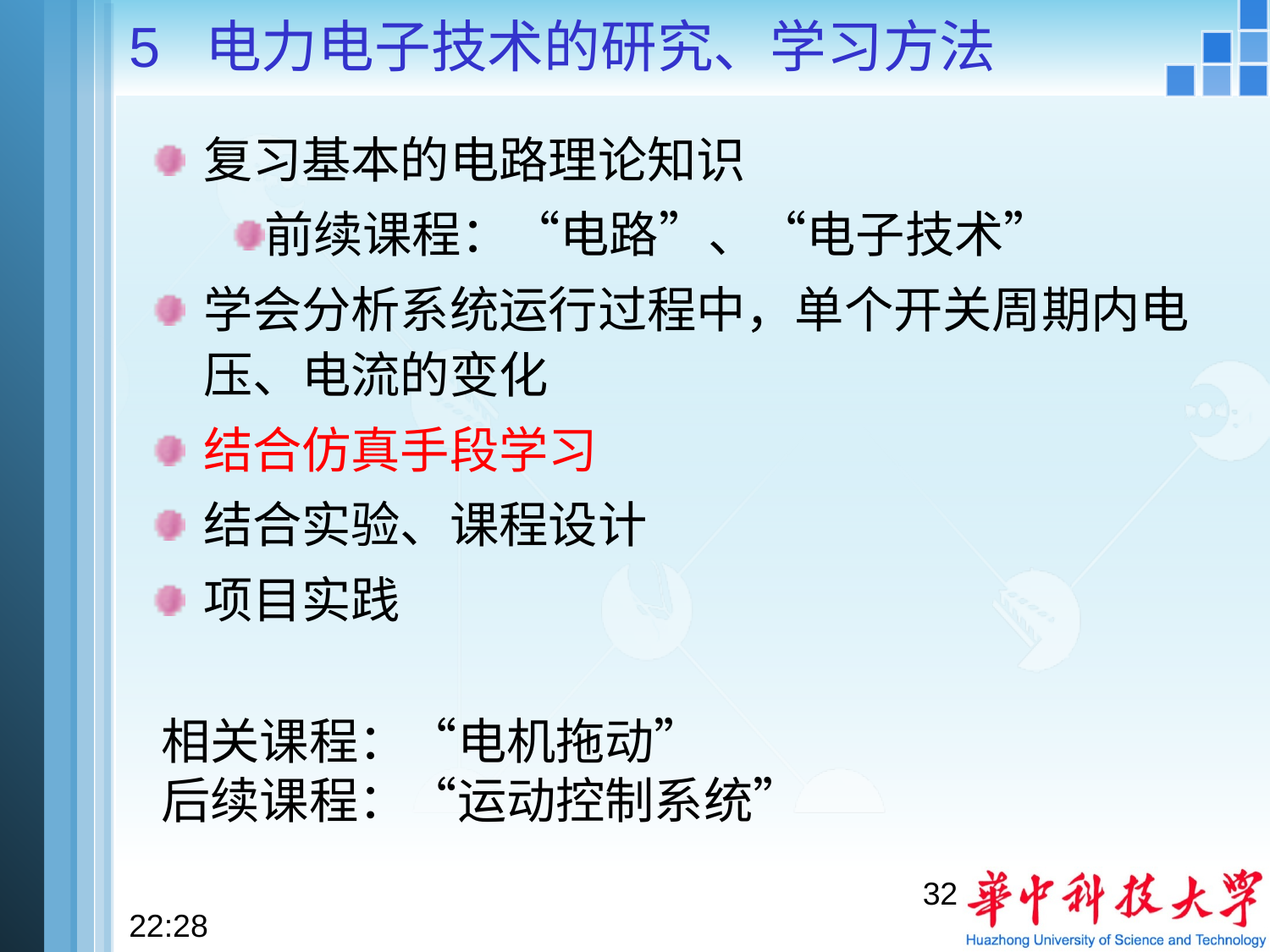

5  电力电子技术的研究、学习方法
复习基本的电路理论知识
前续课程：“电路”、“电子技术”
学会分析系统运行过程中，单个开关周期内电压、电流的变化
结合仿真手段学习
结合实验、课程设计
项目实践

相关课程：“电机拖动”
后续课程：“运动控制系统”
32
22:28